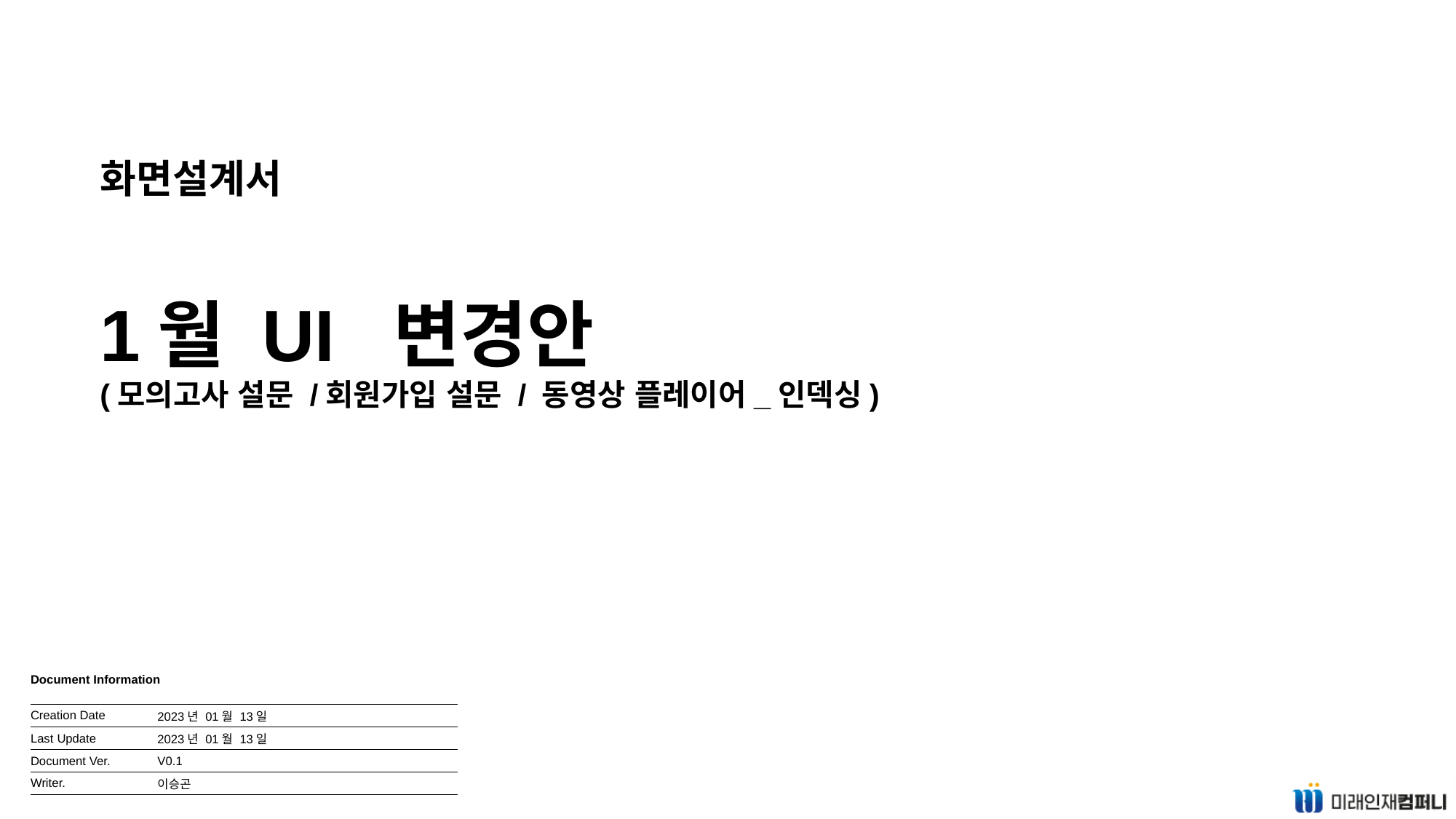

화면설계서

1월 UI  변경안
(모의고사 설문 /회원가입 설문 / 동영상 플레이어_인덱싱)
| Document Information |  |
| --- | --- |
| Creation Date | 2023년 01월 13일 |
| Last Update | 2023년 01월 13일 |
| Document Ver. | V0.1 |
| Writer. | 이승곤 |